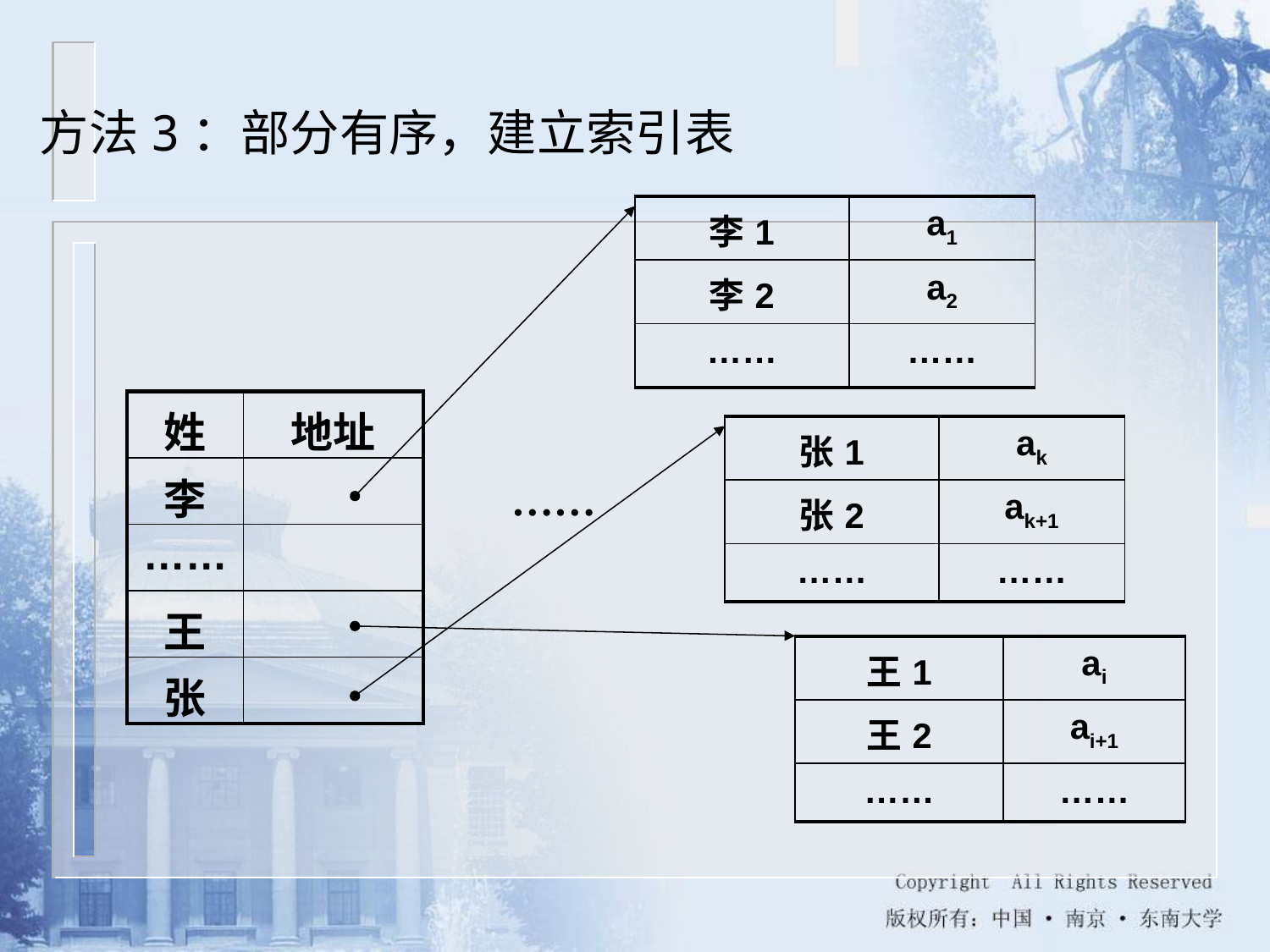

方法3：部分有序，建立索引表
| 李1 | a1 |
| --- | --- |
| 李2 | a2 |
| …… | …… |

| 姓 | 地址 |
| --- | --- |
| 李 |  |
| …… |  |
| 王 |  |
| 张 |  |
| 张1 | ak |
| --- | --- |
| 张2 | ak+1 |
| …… | …… |

……

| 王1 | ai |
| --- | --- |
| 王2 | ai+1 |
| …… | …… |